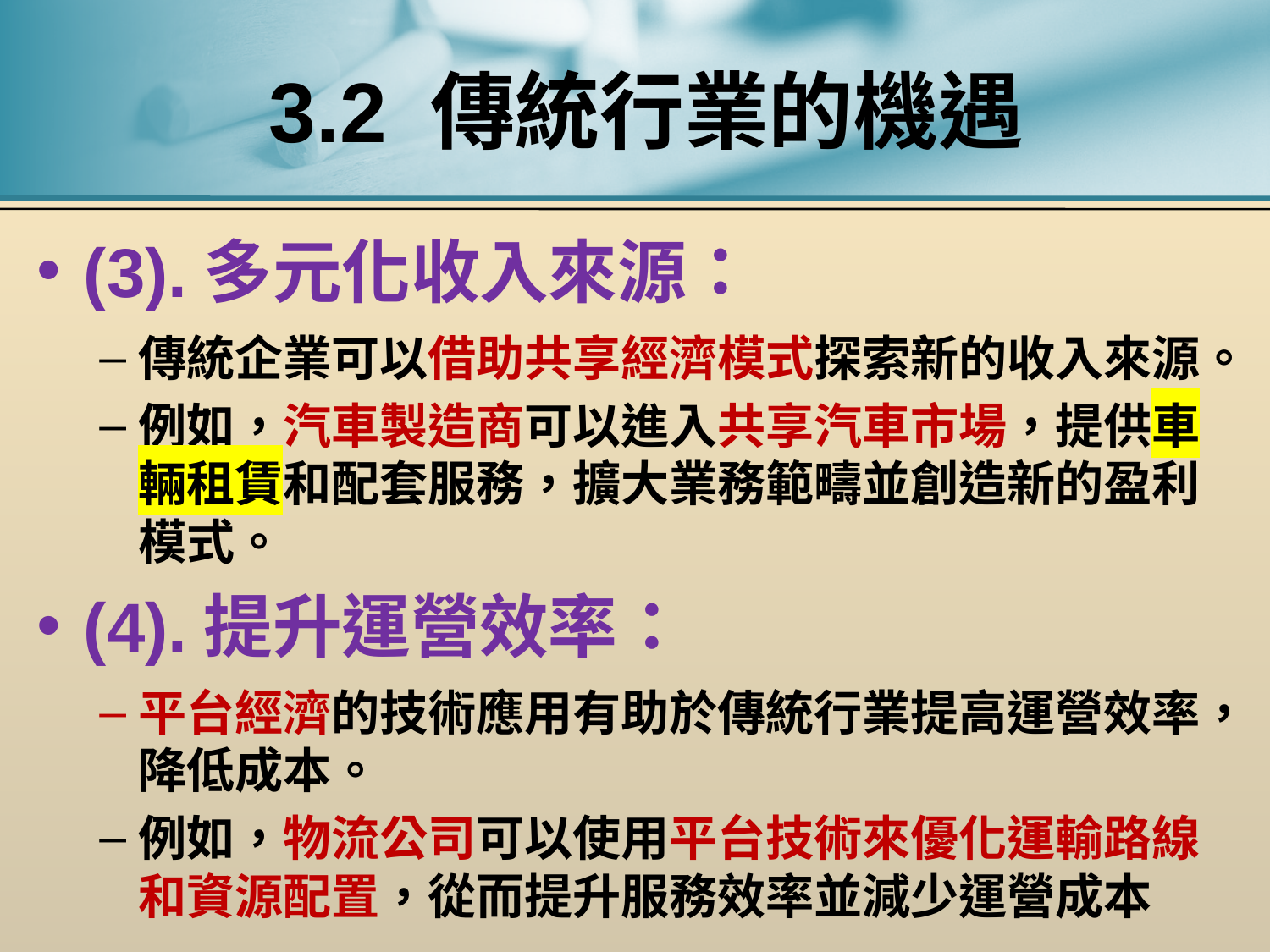

# 3.2 傳統行業的機遇
(3).多元化收入來源：
傳統企業可以借助共享經濟模式探索新的收入來源。
例如，汽車製造商可以進入共享汽車市場，提供車輛租賃和配套服務，擴大業務範疇並創造新的盈利模式。
(4).提升運營效率：
平台經濟的技術應用有助於傳統行業提高運營效率，降低成本。
例如，物流公司可以使用平台技術來優化運輸路線和資源配置，從而提升服務效率並減少運營成本